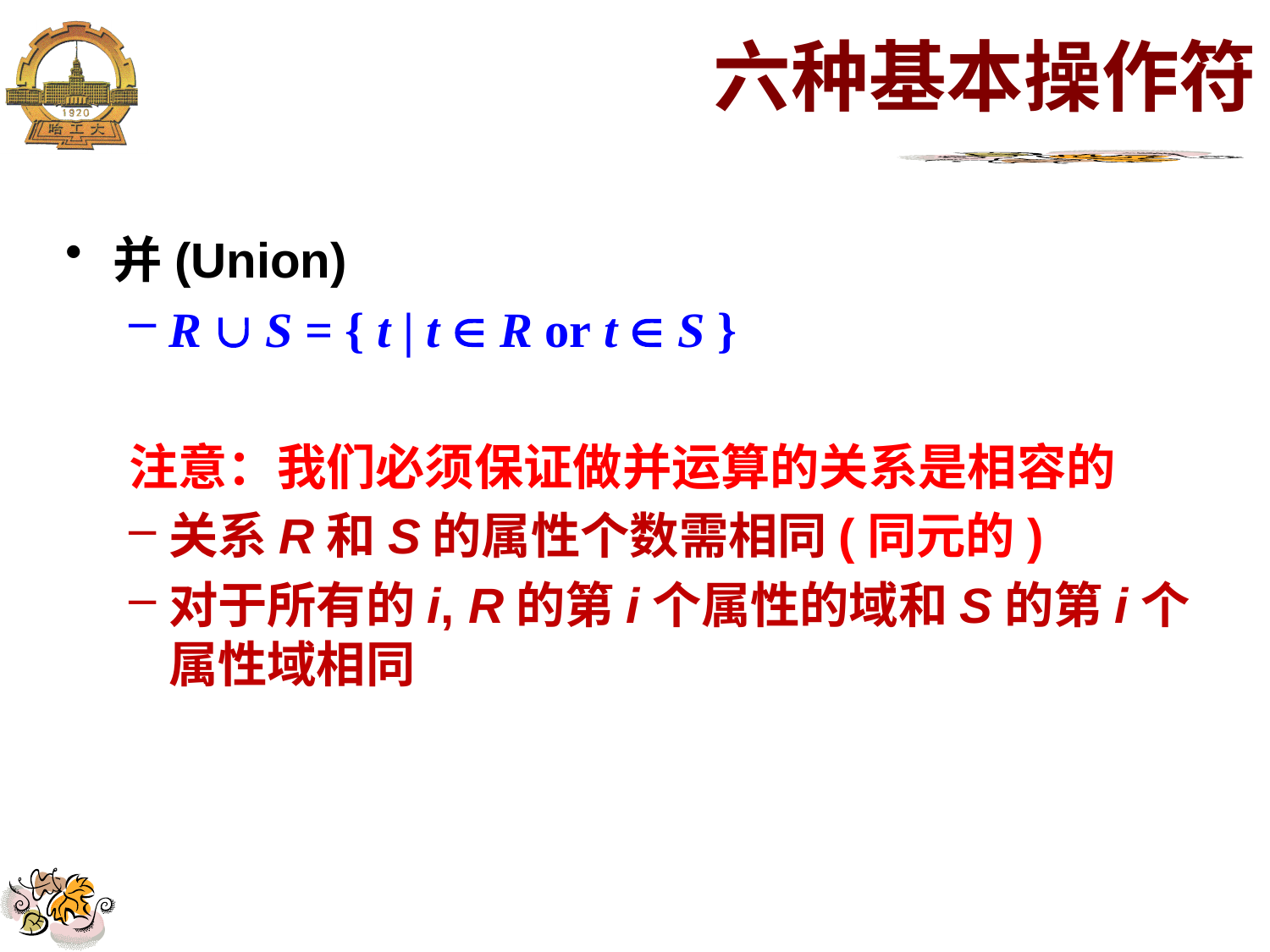

# 六种基本操作符
并(Union)
R ∪ S = { t | t ∈ R or t ∈ S }

注意：我们必须保证做并运算的关系是相容的
关系R和S的属性个数需相同(同元的)
对于所有的i, R的第i个属性的域和S的第i个属性域相同